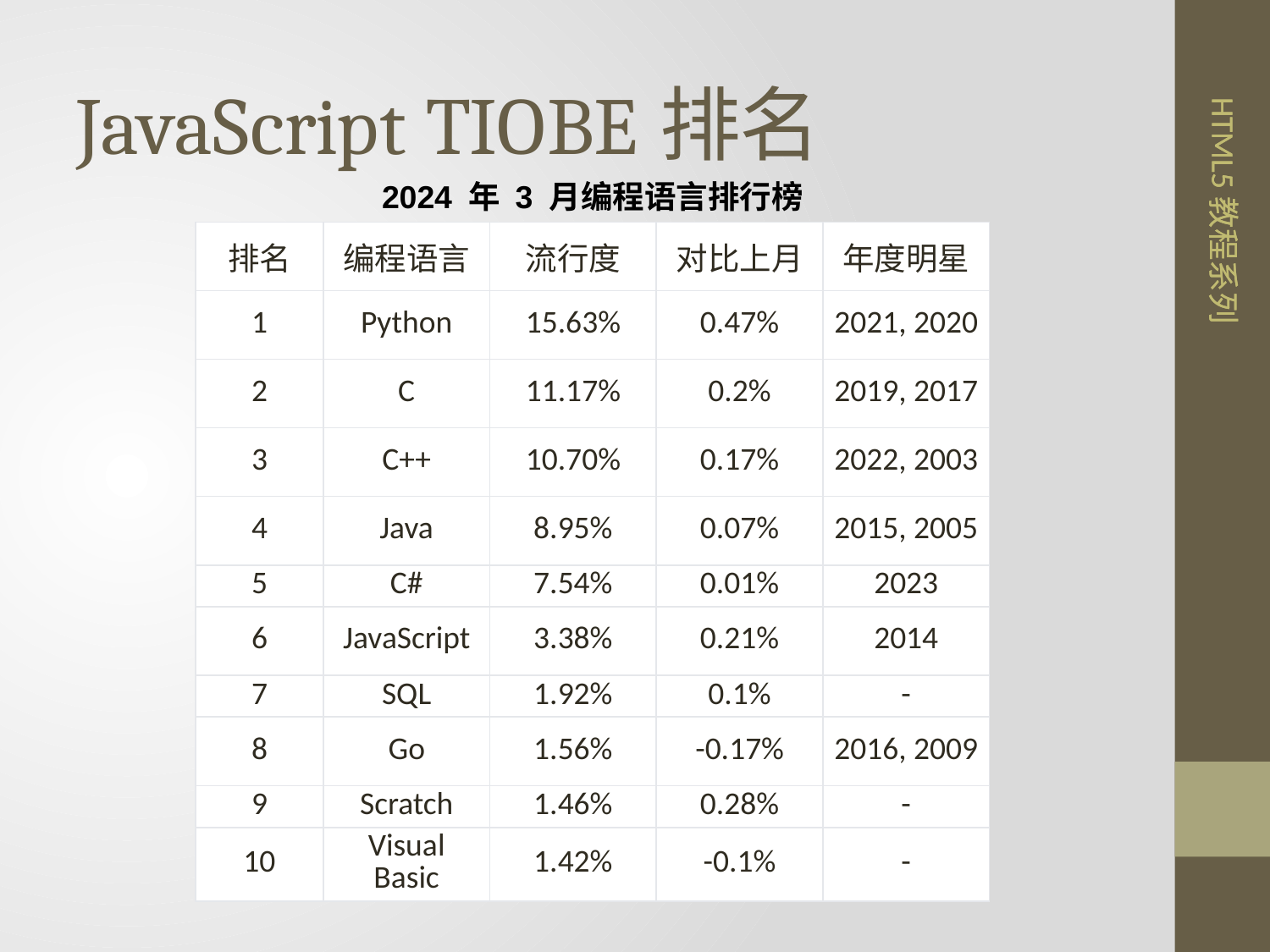

# JavaScript TIOBE排名
2024 年 3 月编程语言排行榜
| 排名 | 编程语言 | 流行度 | 对比上月 | 年度明星 |
| --- | --- | --- | --- | --- |
| 1 | Python | 15.63% | 0.47% | 2021, 2020 |
| 2 | C | 11.17% | 0.2% | 2019, 2017 |
| 3 | C++ | 10.70% | 0.17% | 2022, 2003 |
| 4 | Java | 8.95% | 0.07% | 2015, 2005 |
| 5 | C# | 7.54% | 0.01% | 2023 |
| 6 | JavaScript | 3.38% | 0.21% | 2014 |
| 7 | SQL | 1.92% | 0.1% | - |
| 8 | Go | 1.56% | -0.17% | 2016, 2009 |
| 9 | Scratch | 1.46% | 0.28% | - |
| 10 | Visual Basic | 1.42% | -0.1% | - |